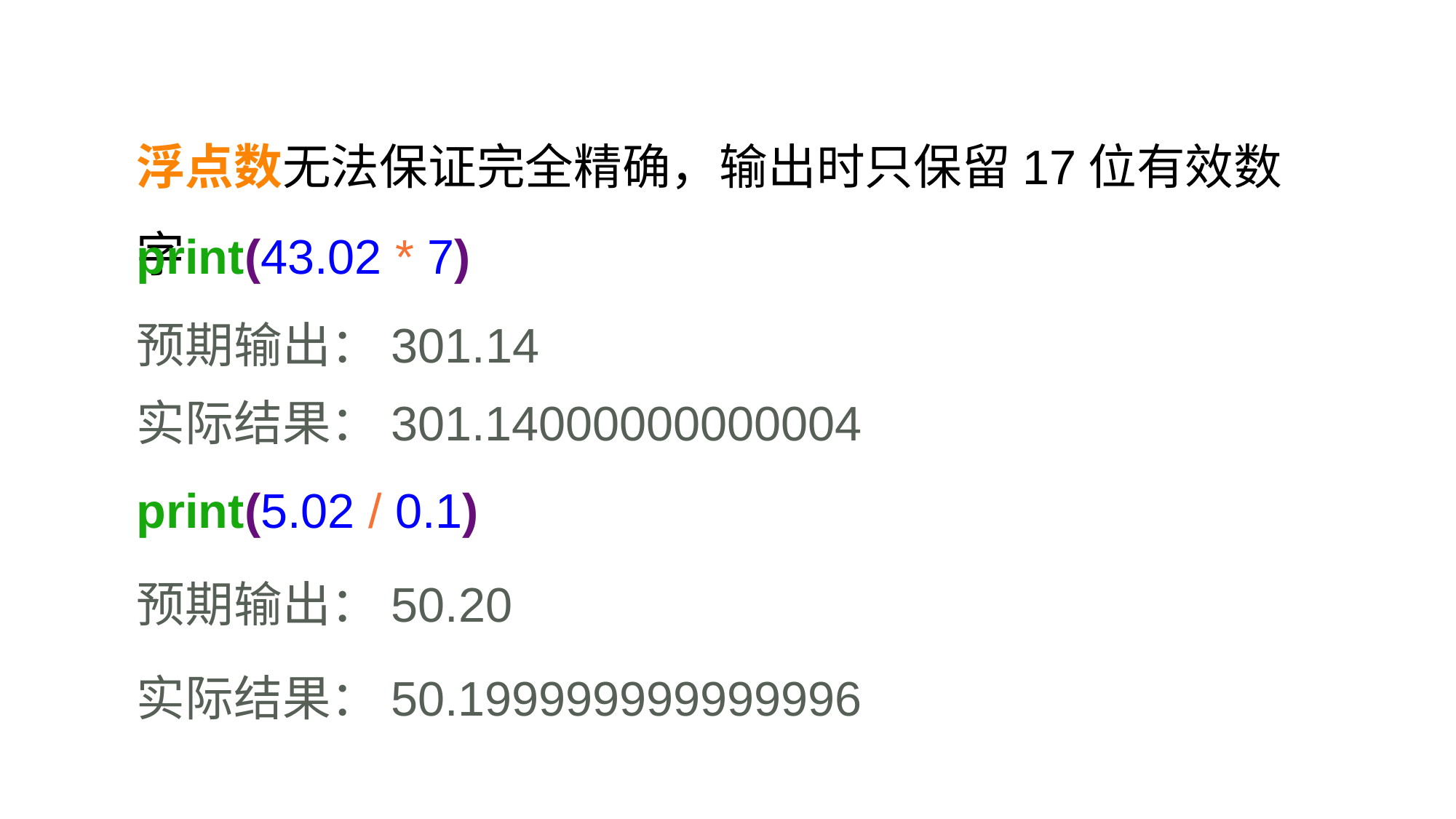

浮点数无法保证完全精确，输出时只保留17位有效数字
print(43.02 * 7)
预期输出：301.14
实际结果：301.14000000000004
print(5.02 / 0.1)
预期输出：50.20
实际结果：50.199999999999996